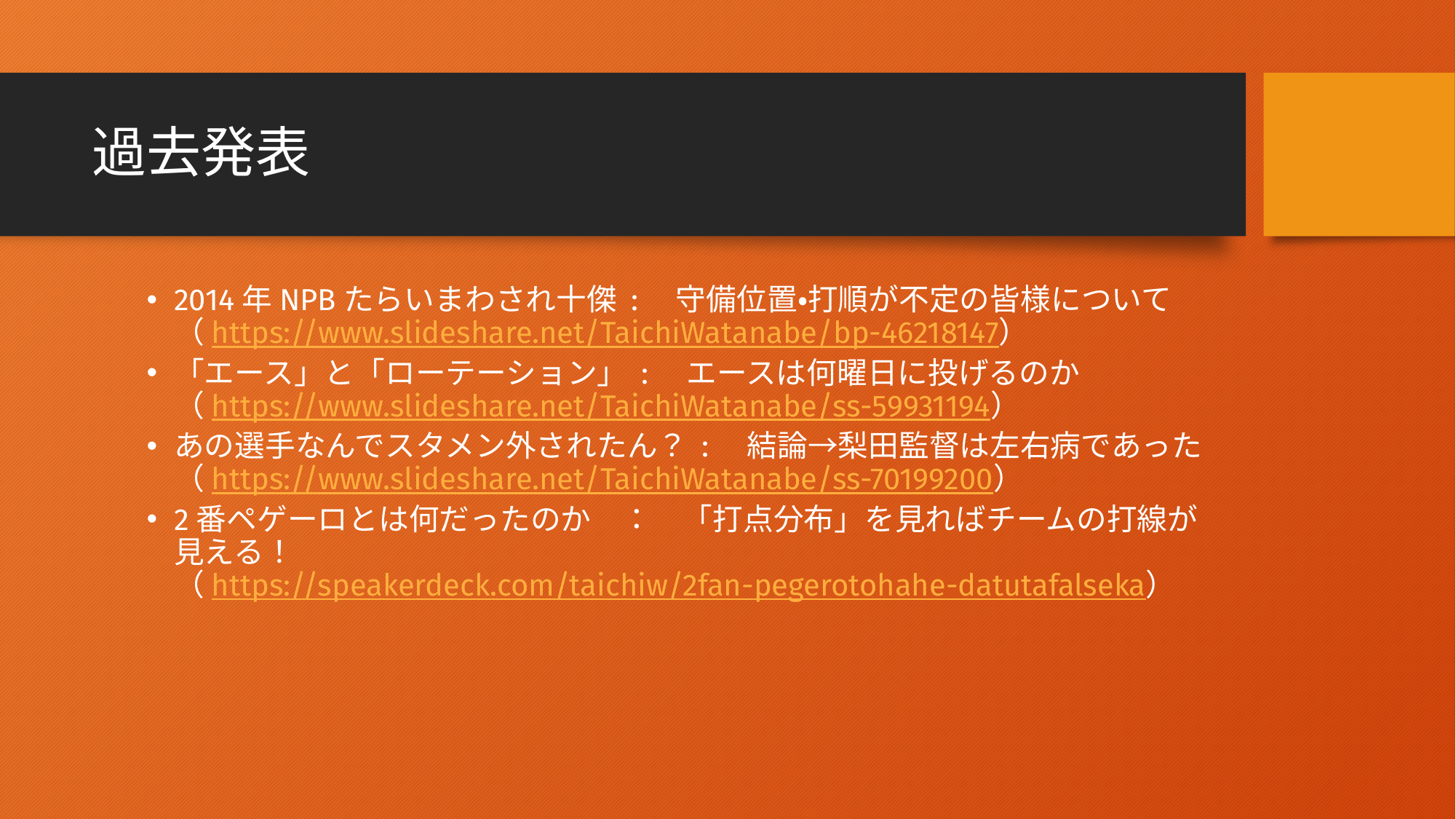

# 過去発表
2014年NPBたらいまわされ十傑 :　守備位置・打順が不定の皆様について
（https://www.slideshare.net/TaichiWatanabe/bp-46218147）
「エース」と「ローテーション」 :　エースは何曜日に投げるのか
（https://www.slideshare.net/TaichiWatanabe/ss-59931194）
あの選手なんでスタメン外されたん？ :　結論→梨田監督は左右病であった
（https://www.slideshare.net/TaichiWatanabe/ss-70199200）
2番ペゲーロとは何だったのか　：　「打点分布」を見ればチームの打線が見える！
（https://speakerdeck.com/taichiw/2fan-pegerotohahe-datutafalseka）